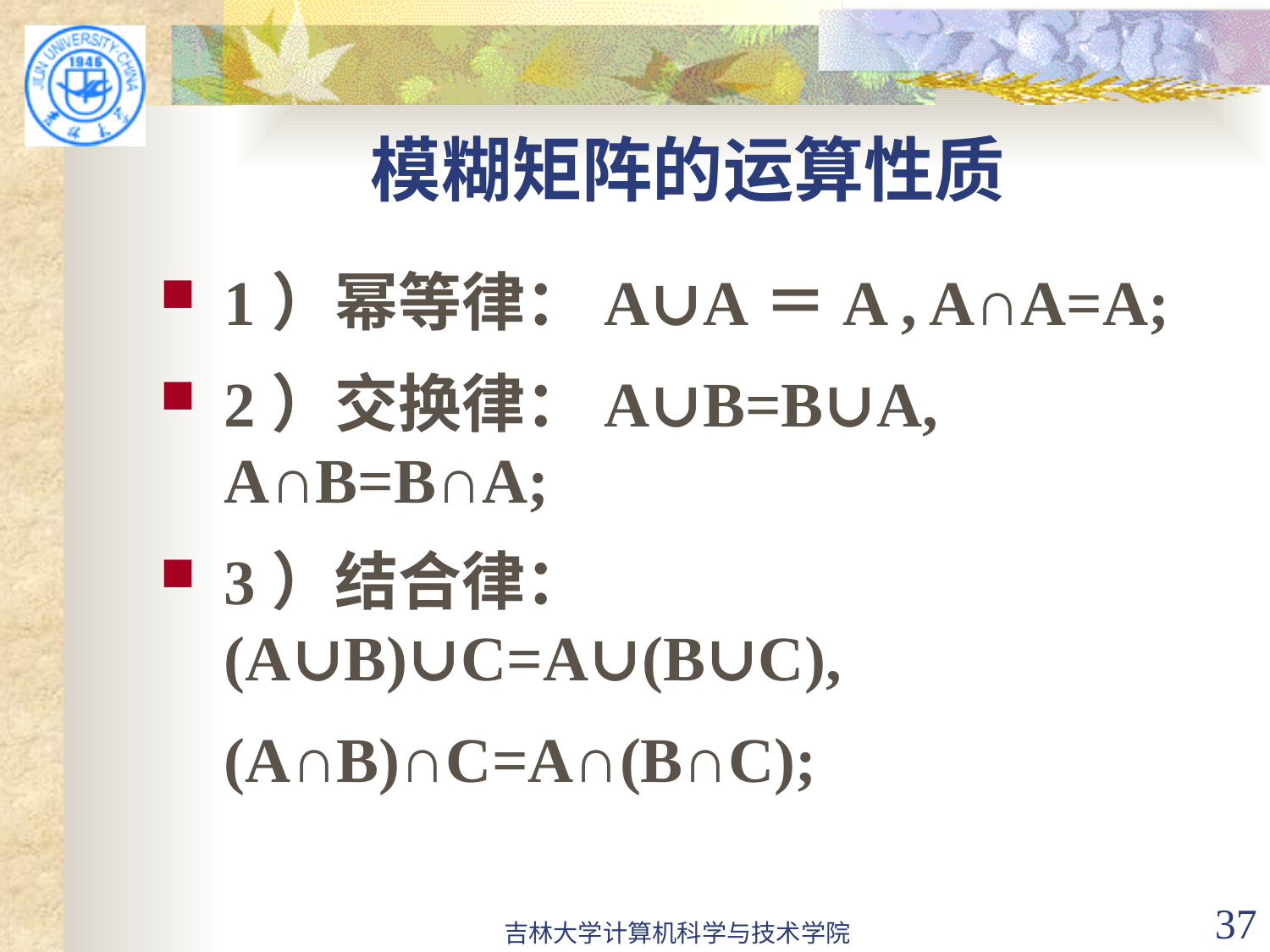

# 模糊矩阵的运算性质
1）幂等律：A∪A＝A , A∩A=A;
2）交换律：A∪B=B∪A, A∩B=B∩A;
3）结合律：(A∪B)∪C=A∪(B∪C),
    (A∩B)∩C=A∩(B∩C);
吉林大学计算机科学与技术学院
37